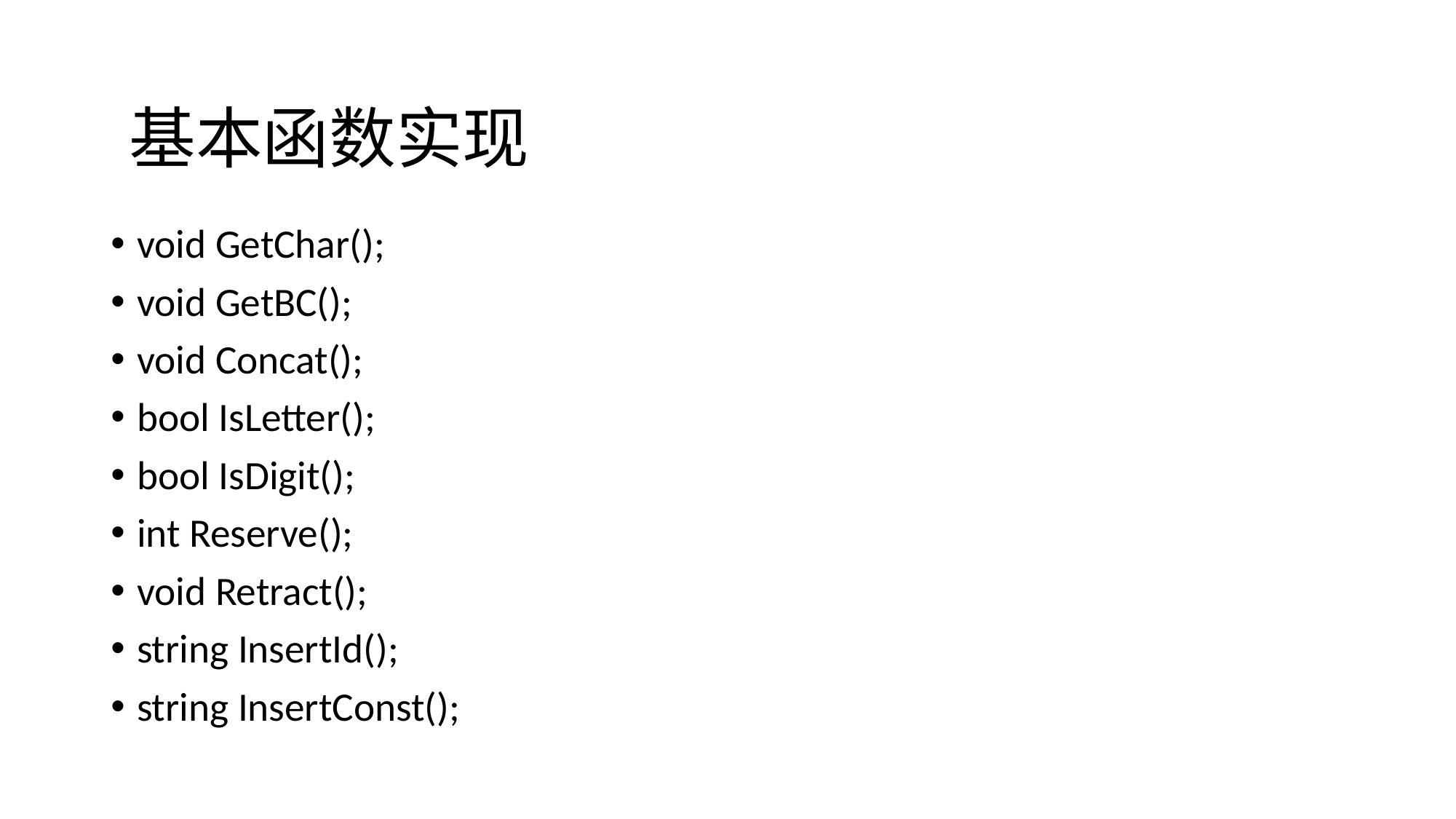

基本函数实现
void GetChar();
void GetBC();
void Concat();
bool IsLetter();
bool IsDigit();
int Reserve();
void Retract();
string InsertId();
string InsertConst();